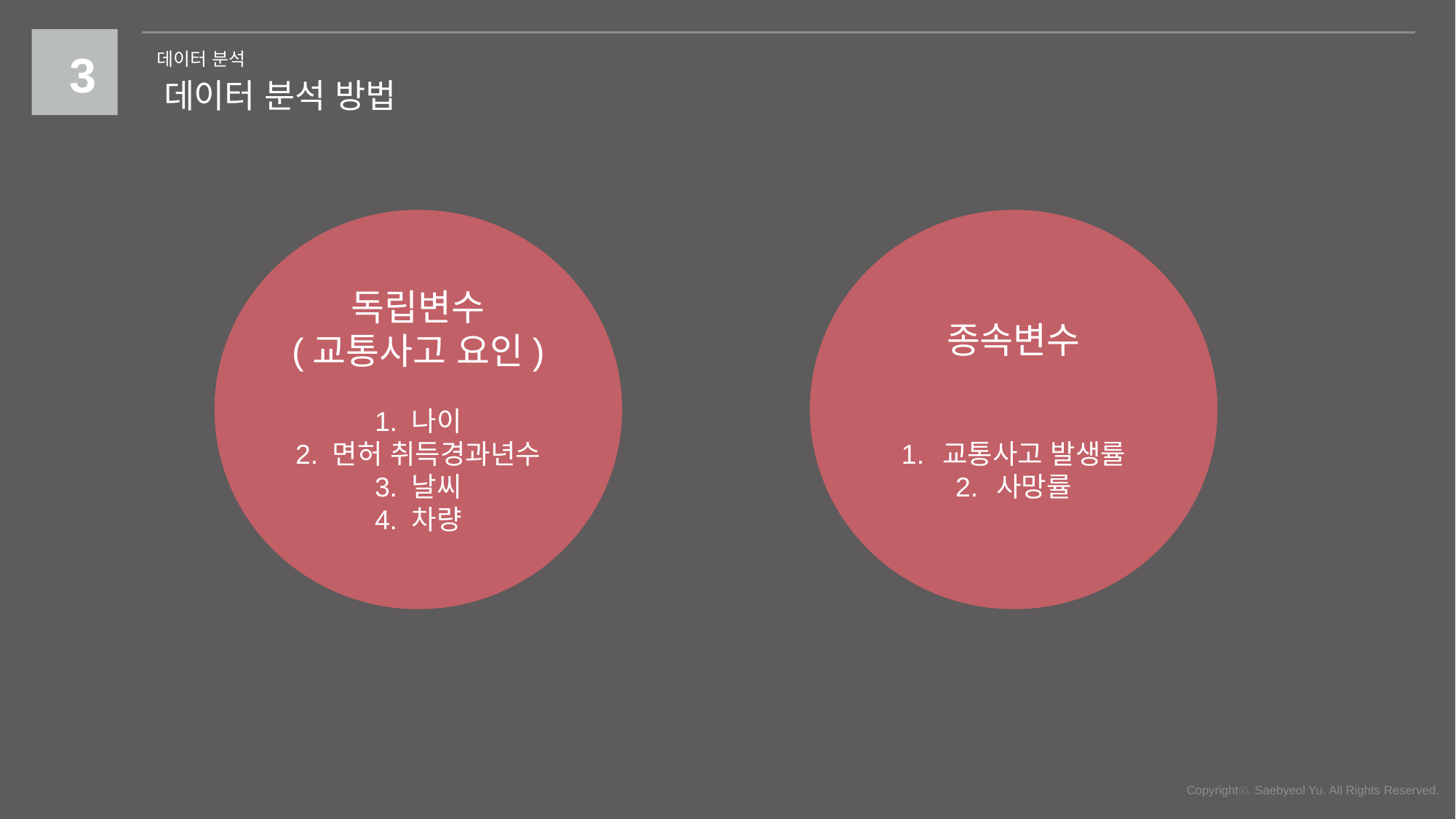

3
데이터 분석
데이터 분석 방법
종속변수

교통사고 발생률
사망률
독립변수
(교통사고 요인)

1. 나이
2. 면허 취득경과년수
3. 날씨
4. 차량